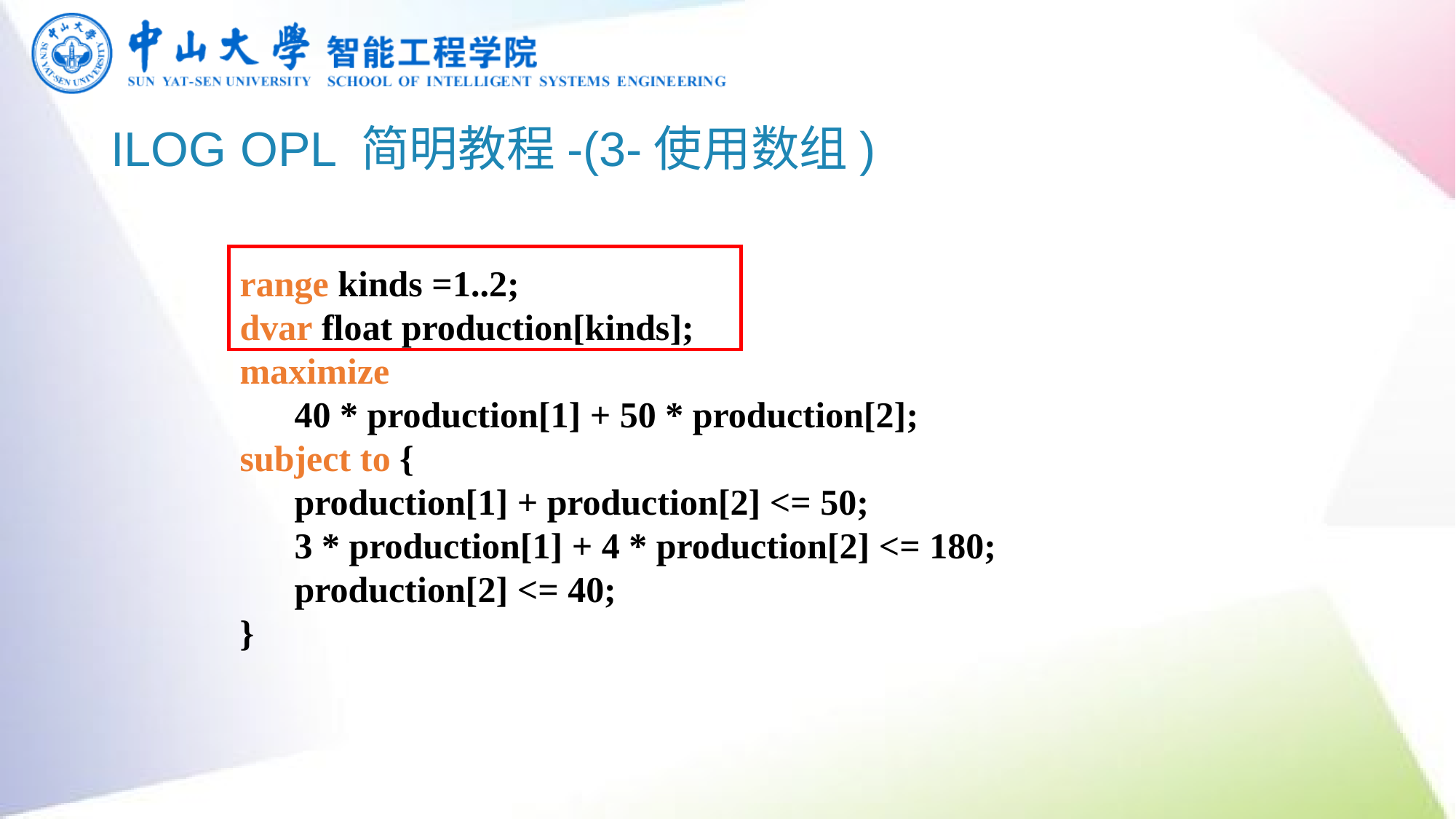

# ILOG OPL 简明教程-(3-使用数组)

range kinds =1..2;
dvar float production[kinds];
maximize
      40 * production[1] + 50 * production[2];
subject to {
      production[1] + production[2] <= 50;
      3 * production[1] + 4 * production[2] <= 180;
      production[2] <= 40;
}